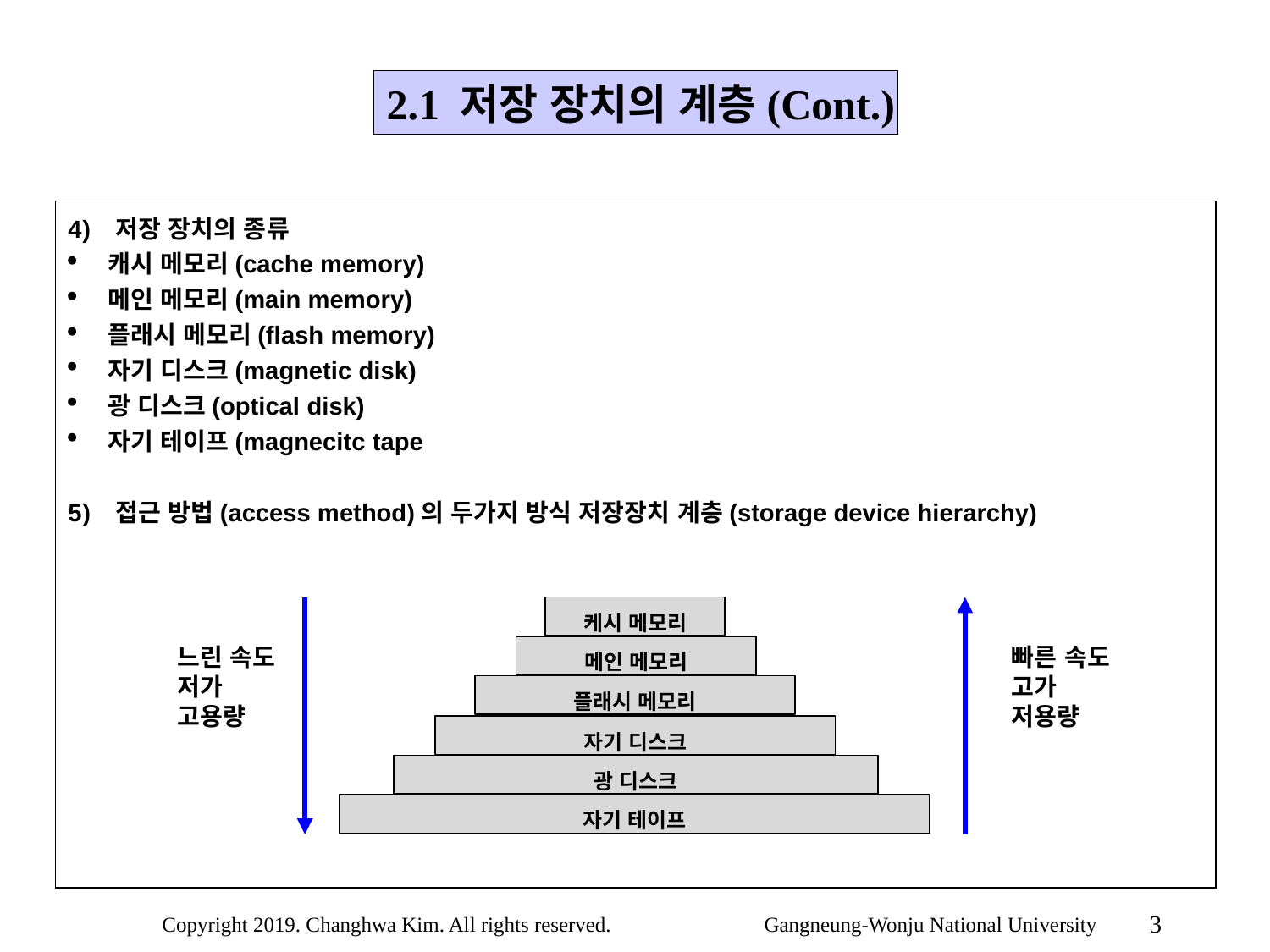

2.1 저장 장치의 계층(Cont.)
저장 장치의 종류
캐시 메모리(cache memory)
메인 메모리(main memory)
플래시 메모리(flash memory)
자기 디스크(magnetic disk)
광 디스크(optical disk)
자기 테이프(magnecitc tape

접근 방법(access method)의 두가지 방식 저장장치 계층(storage device hierarchy)

케시 메모리
느린 속도
저가
고용량
빠른 속도
고가
저용량
메인 메모리
플래시 메모리
자기 디스크
광 디스크
자기 테이프
3
Copyright 2019. Changhwa Kim. All rights reserved.                             Gangneung-Wonju National University